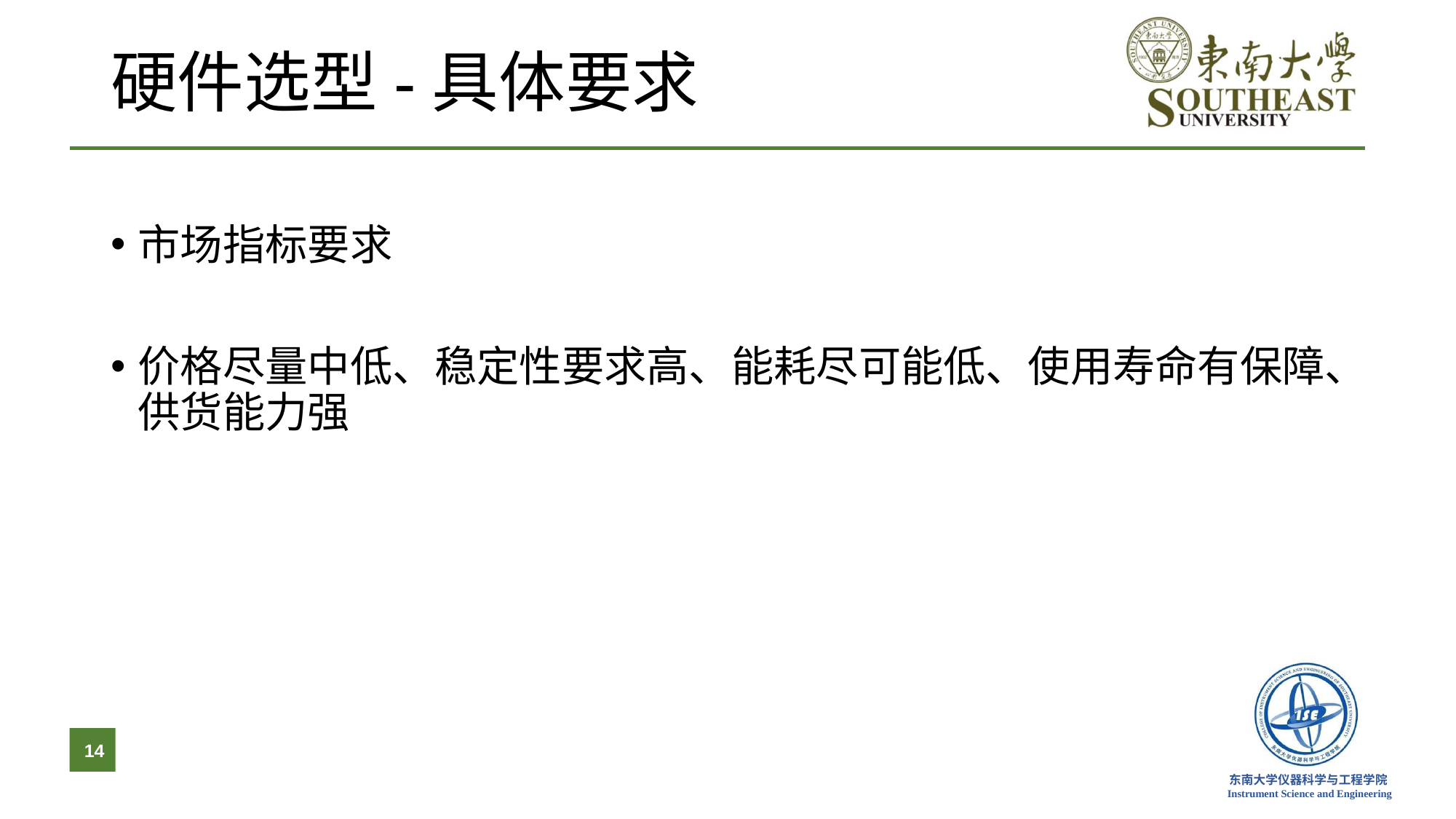

# 硬件选型-具体要求
市场指标要求

价格尽量中低、稳定性要求高、能耗尽可能低、使用寿命有保障、供货能力强

14